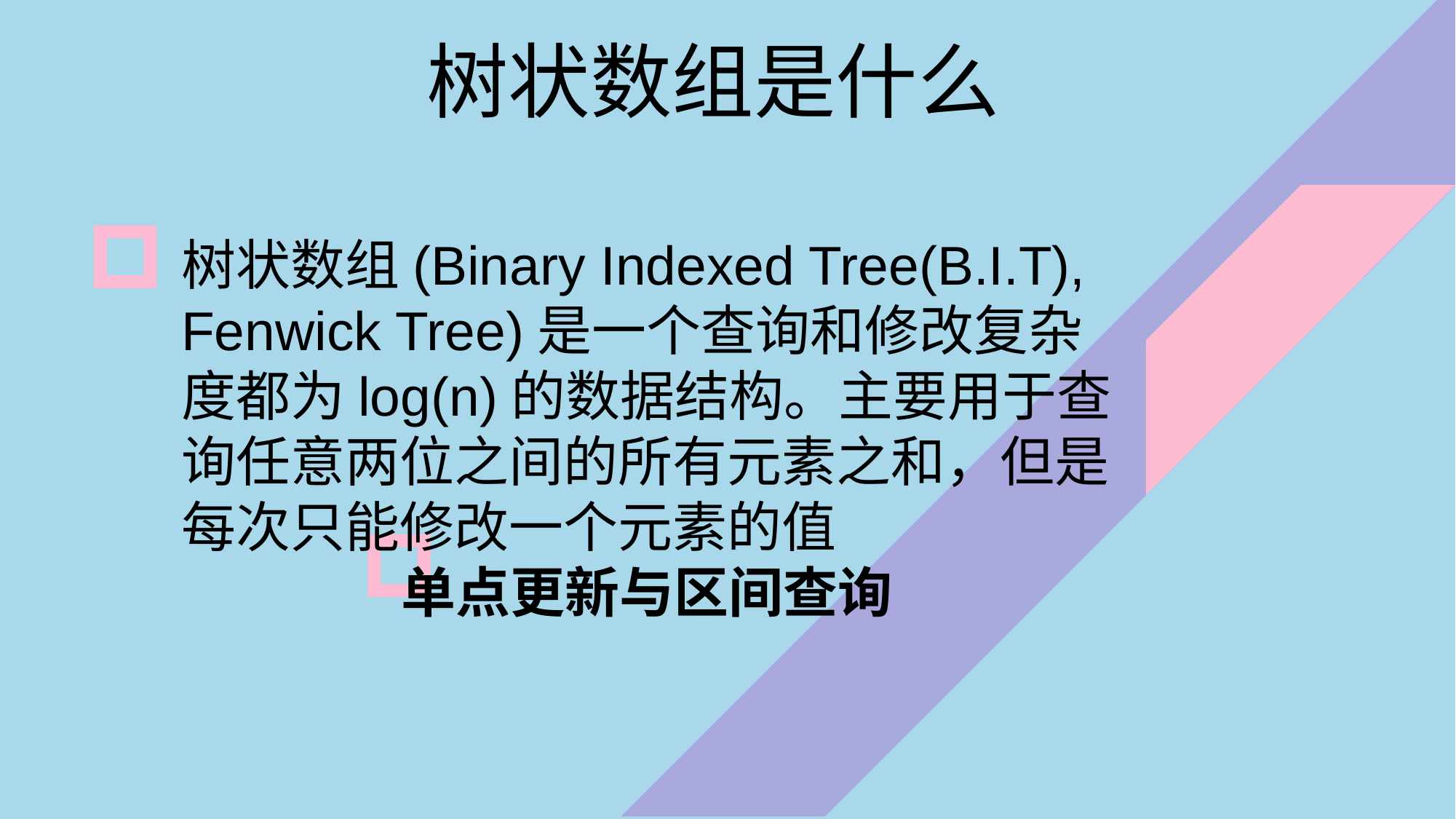

树状数组是什么

树状数组(Binary Indexed Tree(B.I.T), Fenwick Tree)是一个查询和修改复杂度都为log(n)的数据结构。主要用于查询任意两位之间的所有元素之和，但是每次只能修改一个元素的值
单点更新与区间查询